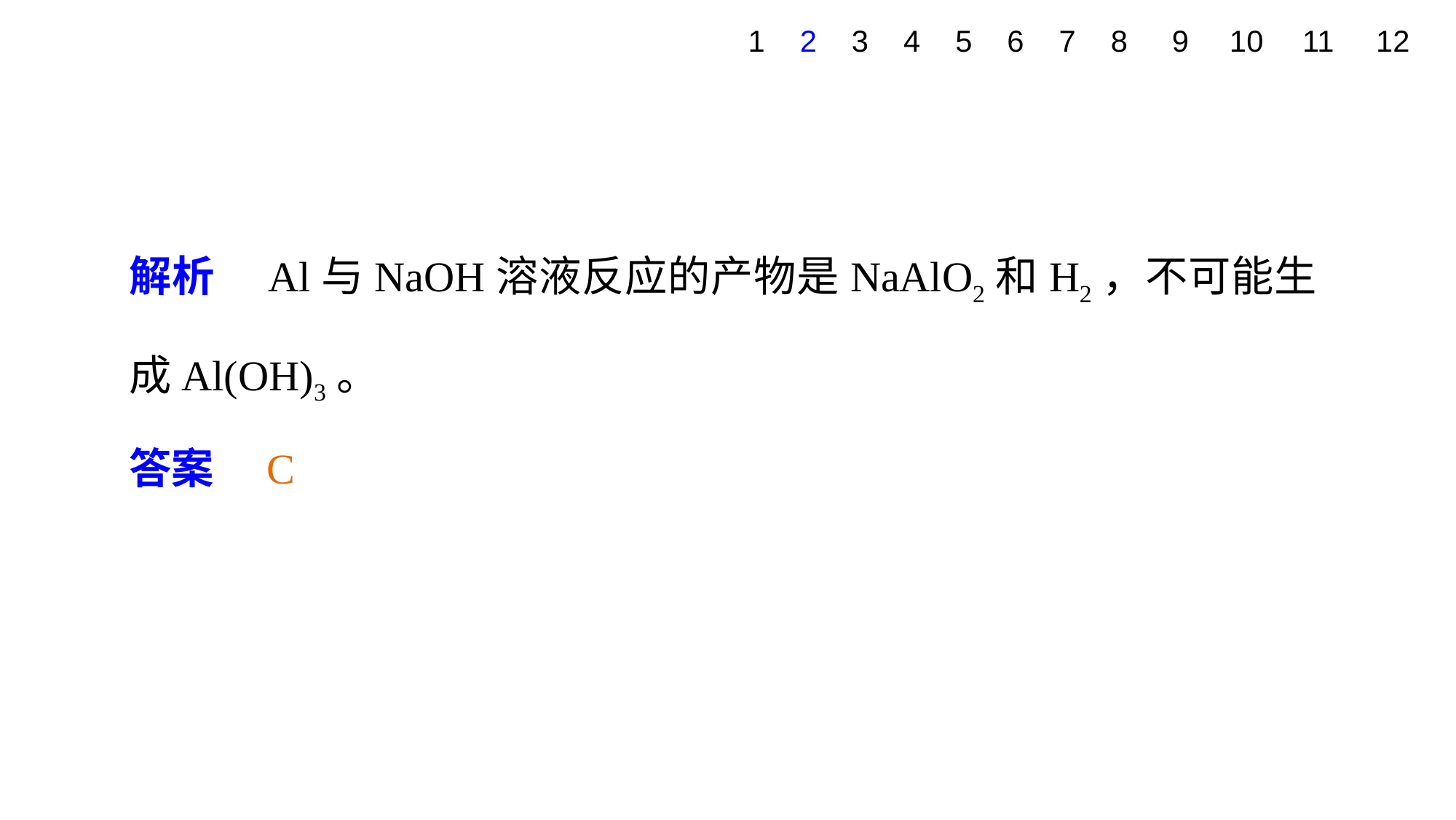

1
2
3
4
5
6
7
8
9
10
11
12
解析　Al与NaOH溶液反应的产物是NaAlO2和H2，不可能生成Al(OH)3。
答案　C